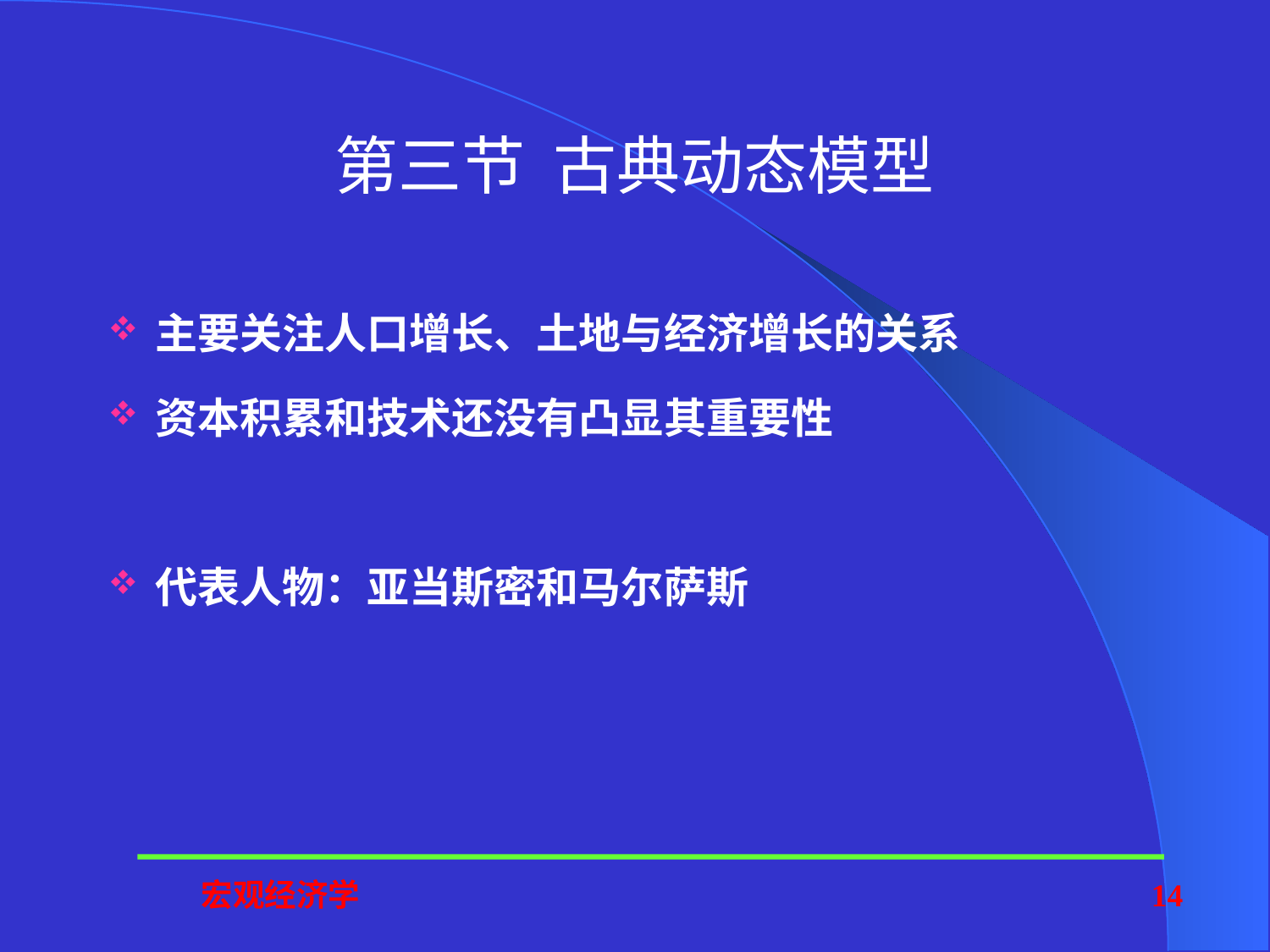

第三节  古典动态模型
主要关注人口增长、土地与经济增长的关系
资本积累和技术还没有凸显其重要性

代表人物：亚当斯密和马尔萨斯